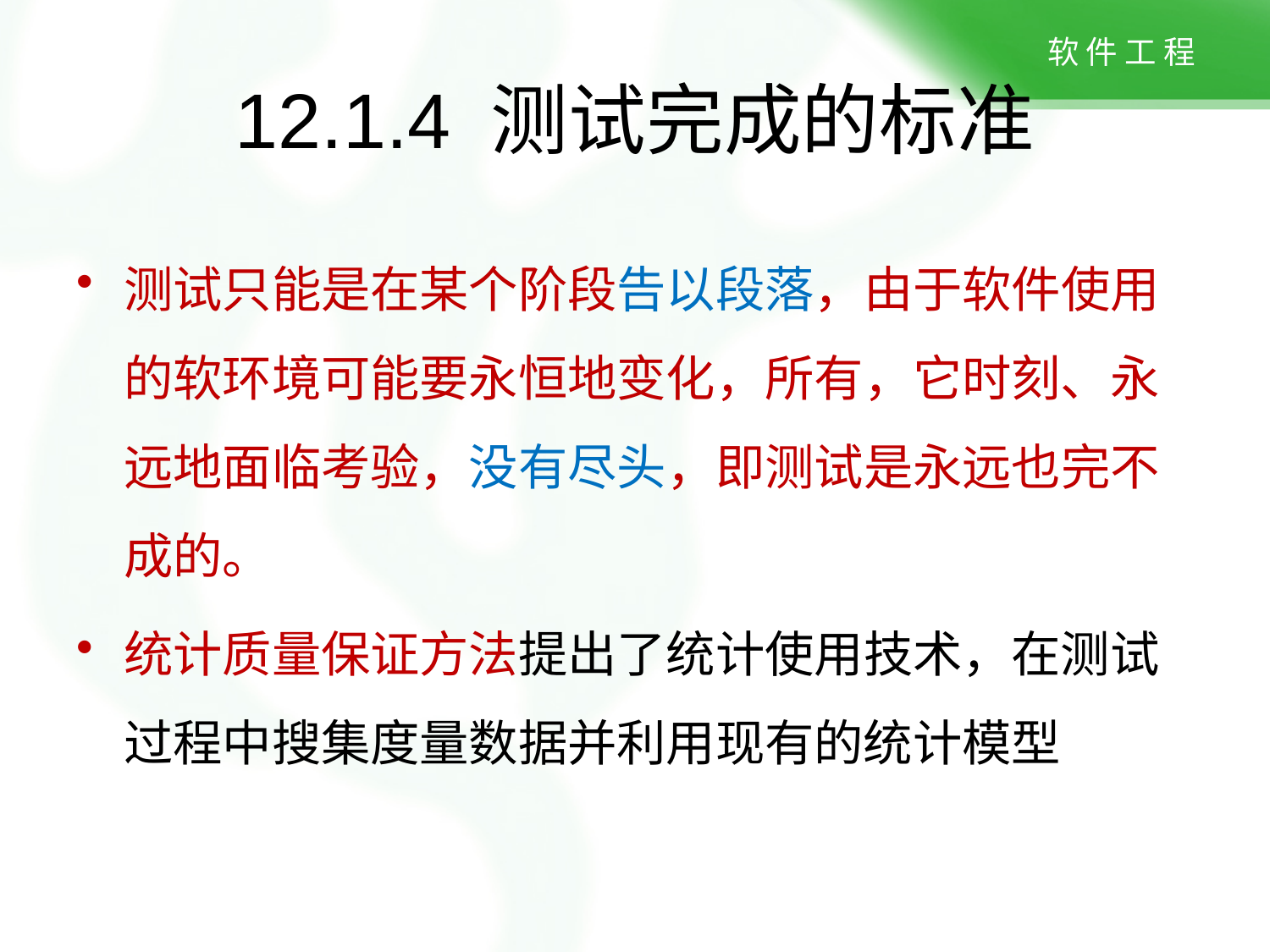

# 12.1.4 测试完成的标准
测试只能是在某个阶段告以段落，由于软件使用的软环境可能要永恒地变化，所有，它时刻、永远地面临考验，没有尽头，即测试是永远也完不成的。
统计质量保证方法提出了统计使用技术，在测试过程中搜集度量数据并利用现有的统计模型